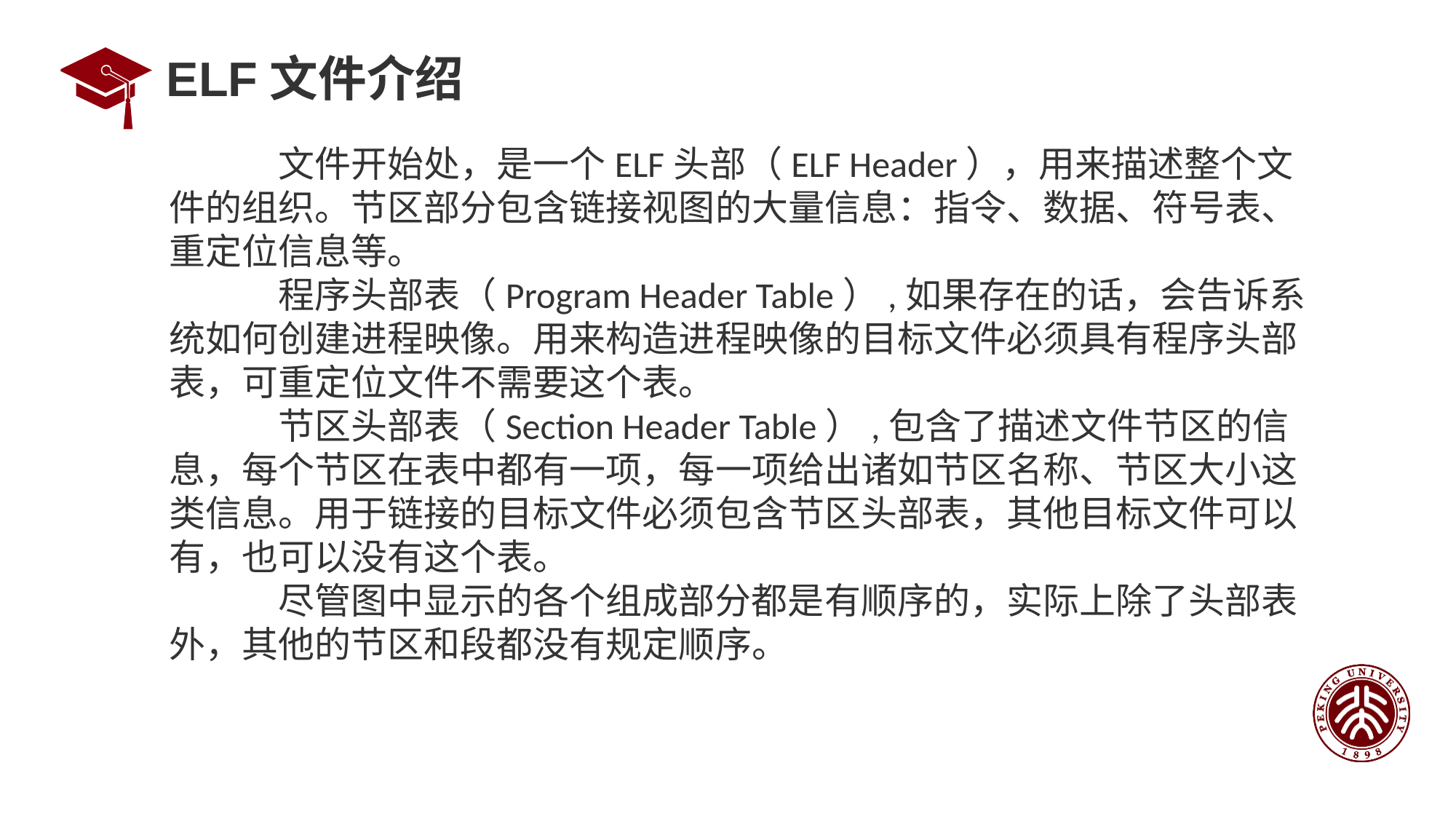

# ELF文件介绍
	文件开始处，是一个ELF头部（ELF Header），用来描述整个文件的组织。节区部分包含链接视图的大量信息：指令、数据、符号表、重定位信息等。
	程序头部表（Program Header Table）,如果存在的话，会告诉系统如何创建进程映像。用来构造进程映像的目标文件必须具有程序头部表，可重定位文件不需要这个表。
	节区头部表（Section Header Table）,包含了描述文件节区的信息，每个节区在表中都有一项，每一项给出诸如节区名称、节区大小这类信息。用于链接的目标文件必须包含节区头部表，其他目标文件可以有，也可以没有这个表。
	尽管图中显示的各个组成部分都是有顺序的，实际上除了头部表外，其他的节区和段都没有规定顺序。

7